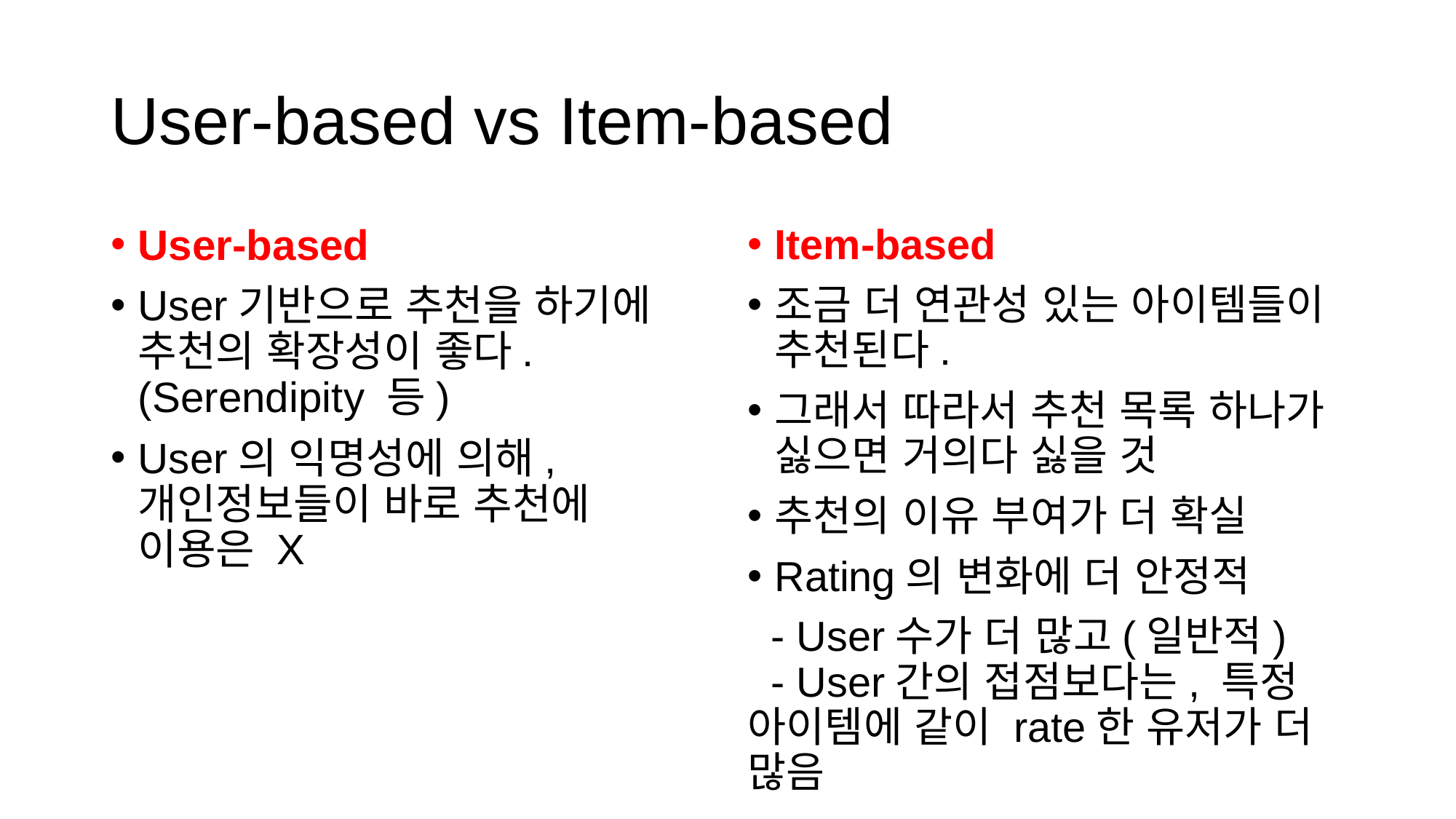

# User-based vs Item-based
User-based
User기반으로 추천을 하기에 추천의 확장성이 좋다.(Serendipity 등)
User의 익명성에 의해, 개인정보들이 바로 추천에 이용은 X

Item-based
조금 더 연관성 있는 아이템들이 추천된다.
그래서 따라서 추천 목록 하나가 싫으면 거의다 싫을 것
추천의 이유 부여가 더 확실
Rating의 변화에 더 안정적
  - User수가 더 많고(일반적)
  - User간의 접점보다는, 특정 아이템에 같이 rate한 유저가 더 많음